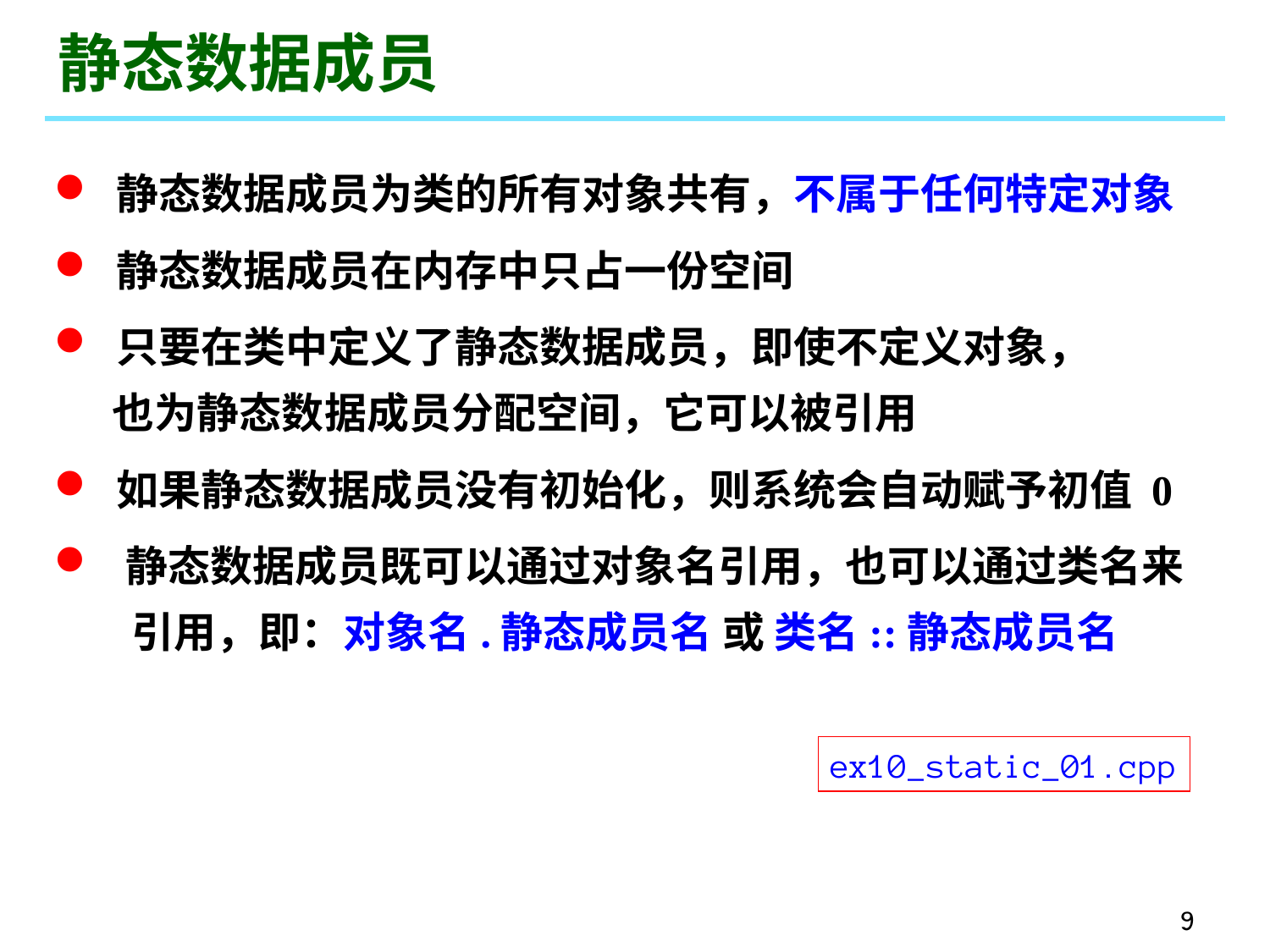

# 静态数据成员
 静态数据成员为类的所有对象共有，不属于任何特定对象
 静态数据成员在内存中只占一份空间
 只要在类中定义了静态数据成员，即使不定义对象，
   也为静态数据成员分配空间，它可以被引用
 如果静态数据成员没有初始化，则系统会自动赋予初值 0
  静态数据成员既可以通过对象名引用，也可以通过类名来
     引用，即：对象名.静态成员名 或 类名::静态成员名
ex10_static_01.cpp
9